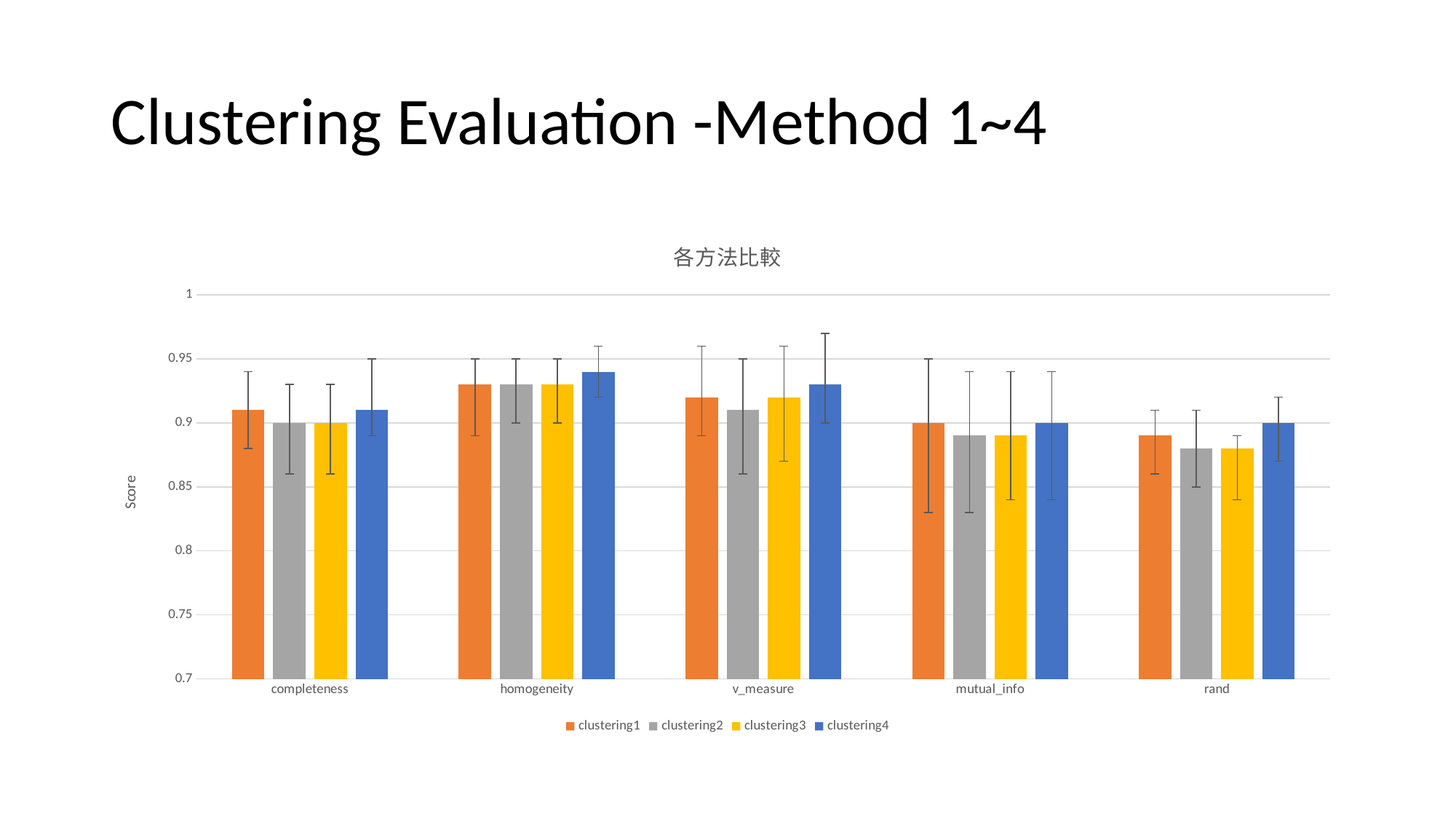

# Clustering Evaluation -Method 1~4

### Chart: 各方法比較

| Category | clustering1 | clustering2 | clustering3 | clustering4 |
|---|---|---|---|---|
| completeness | 0.91 | 0.9 | 0.9 | 0.91 |
| homogeneity | 0.93 | 0.93 | 0.93 | 0.94 |
| v_measure | 0.92 | 0.91 | 0.92 | 0.93 |
| mutual_info | 0.9 | 0.89 | 0.89 | 0.9 |
| rand | 0.89 | 0.88 | 0.88 | 0.9 |